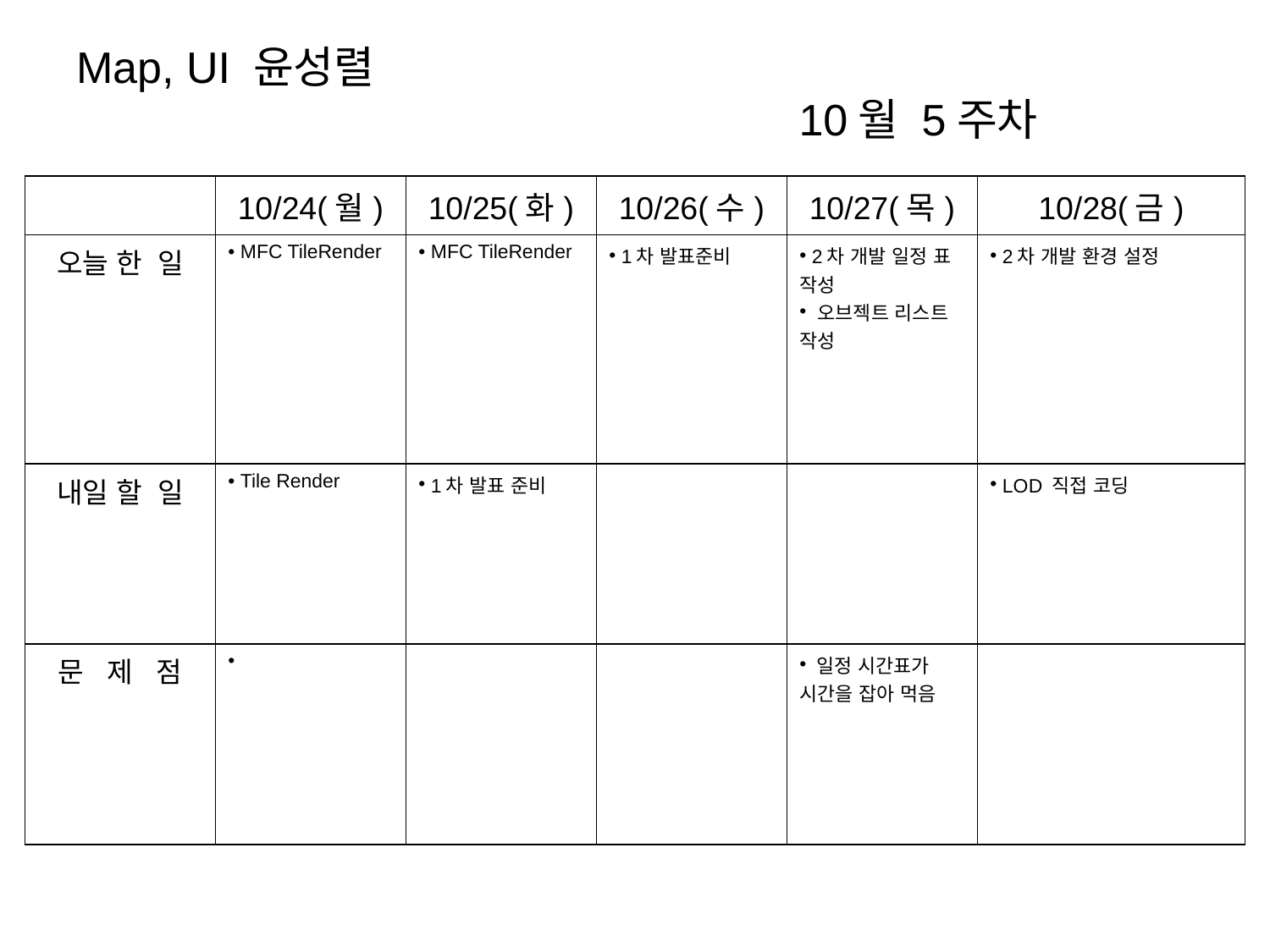

# Map, UI 윤성렬 10월 5주차
|  | 10/24(월) | 10/25(화) | 10/26(수) | 10/27(목) | 10/28(금) |
| --- | --- | --- | --- | --- | --- |
| 오늘 한 일 | MFC TileRender | MFC TileRender | 1차 발표준비 | 2차 개발 일정 표 작성 오브젝트 리스트 작성 | 2차 개발 환경 설정 |
| 내일 할 일 | Tile Render | 1차 발표 준비 |  |  | LOD 직접 코딩 |
| 문 제 점 |  |  |  | 일정 시간표가 시간을 잡아 먹음 |  |